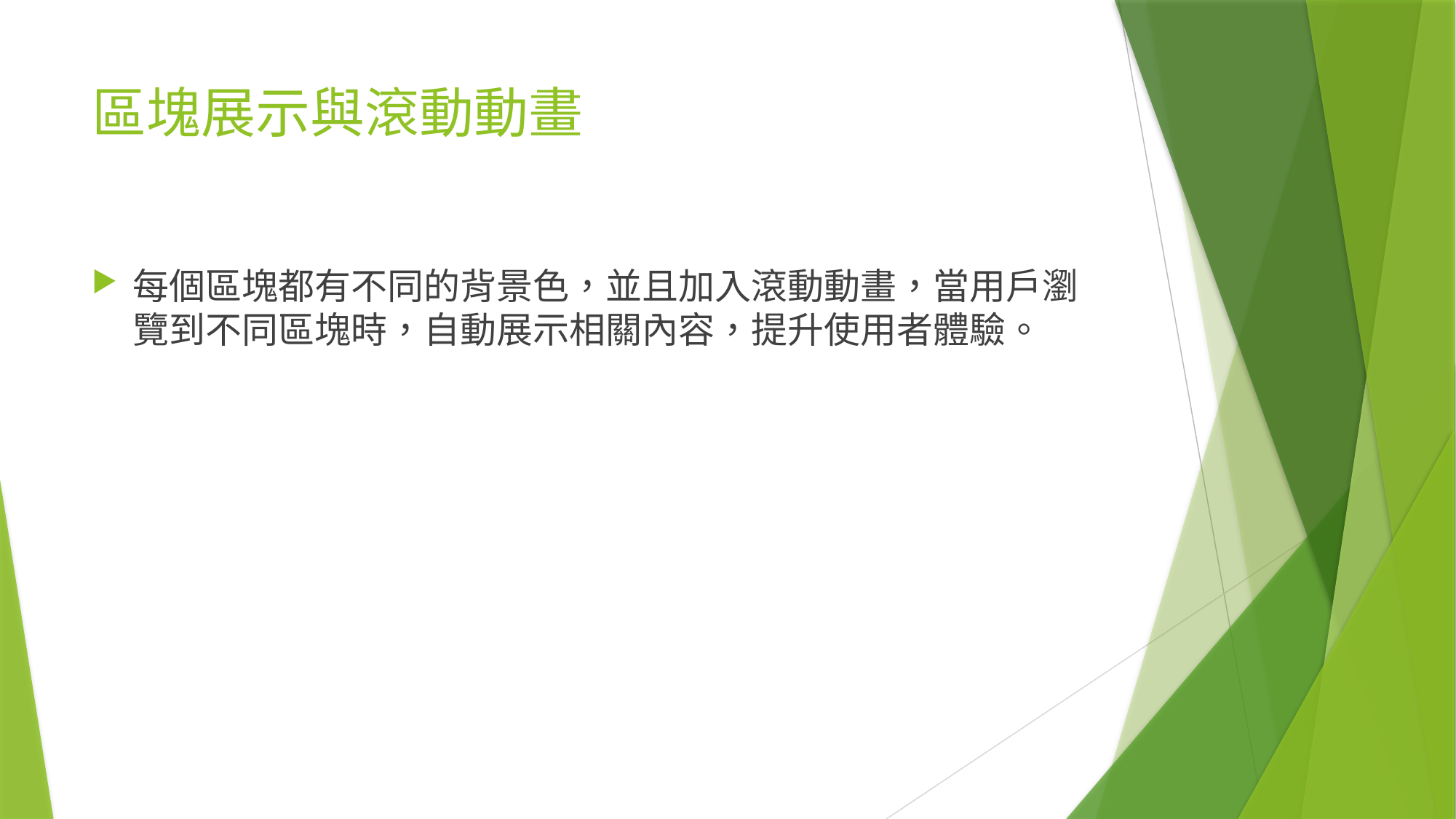

# 區塊展示與滾動動畫
每個區塊都有不同的背景色，並且加入滾動動畫，當用戶瀏覽到不同區塊時，自動展示相關內容，提升使用者體驗。